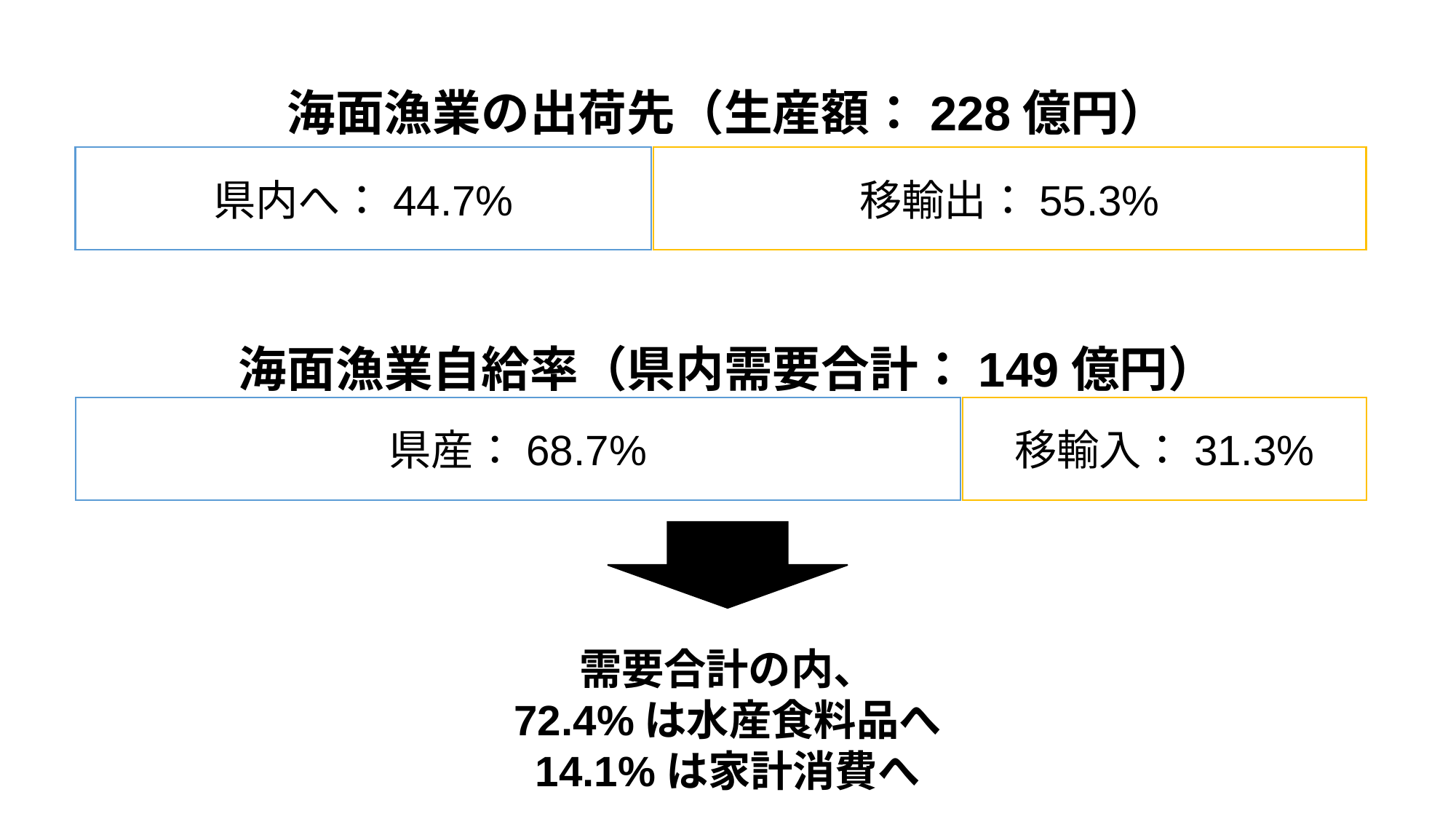

海面漁業の出荷先（生産額：228億円）
移輸出：55.3%
県内へ：44.7%
海面漁業自給率（県内需要合計：149億円）
県産：68.7%
移輸入：31.3%

需要合計の内、
72.4%は水産食料品へ
14.1%は家計消費へ